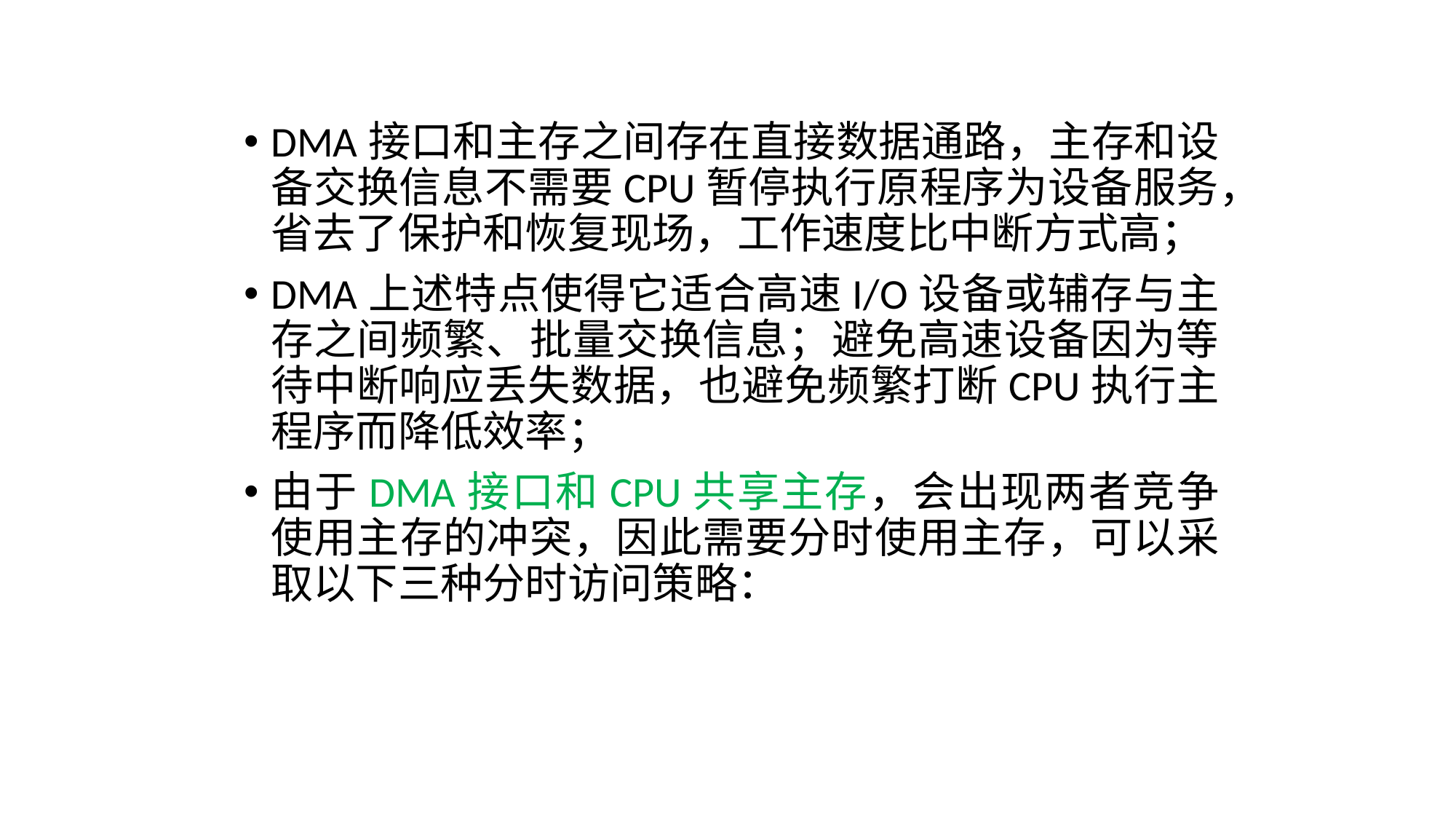

DMA接口和主存之间存在直接数据通路，主存和设备交换信息不需要CPU暂停执行原程序为设备服务，省去了保护和恢复现场，工作速度比中断方式高；
DMA上述特点使得它适合高速I/O设备或辅存与主存之间频繁、批量交换信息；避免高速设备因为等待中断响应丢失数据，也避免频繁打断CPU执行主程序而降低效率；
由于DMA接口和CPU共享主存，会出现两者竞争使用主存的冲突，因此需要分时使用主存，可以采取以下三种分时访问策略：